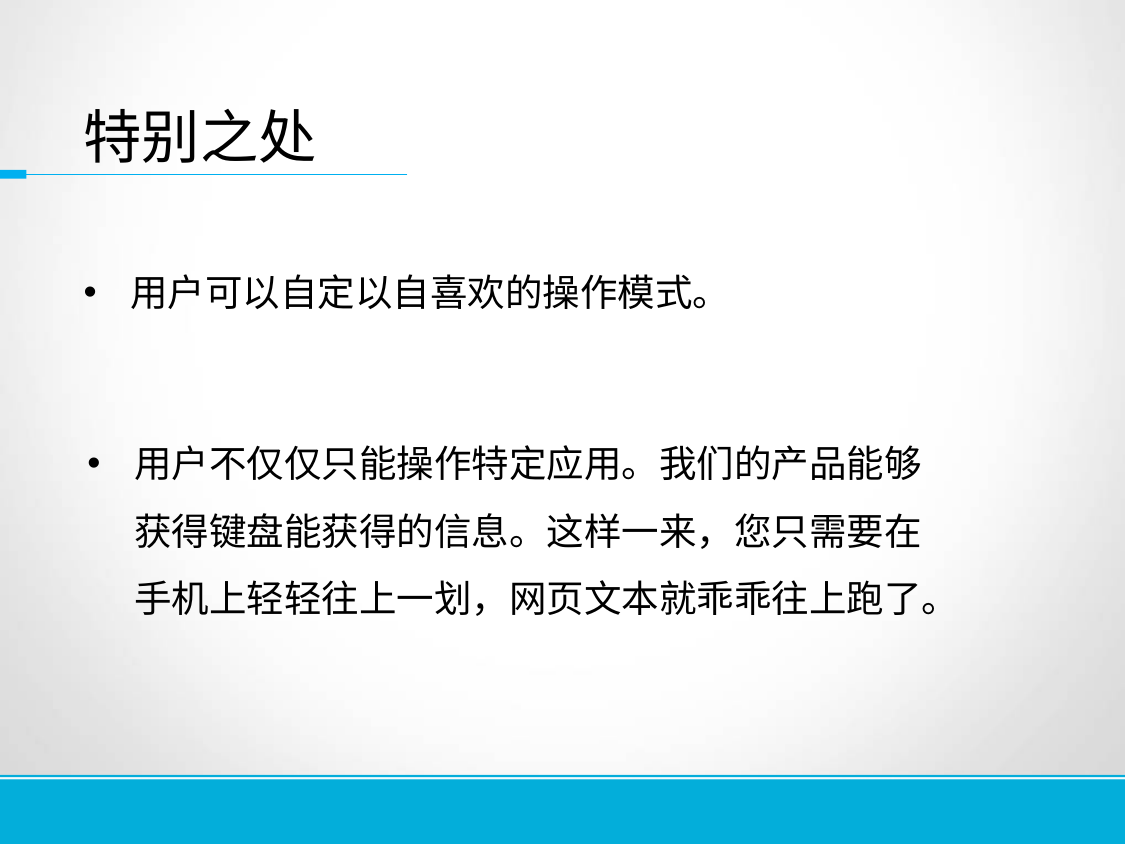

特别之处

用户可以自定以自喜欢的操作模式。
用户不仅仅只能操作特定应用。我们的产品能够获得键盘能获得的信息。这样一来，您只需要在手机上轻轻往上一划，网页文本就乖乖往上跑了。